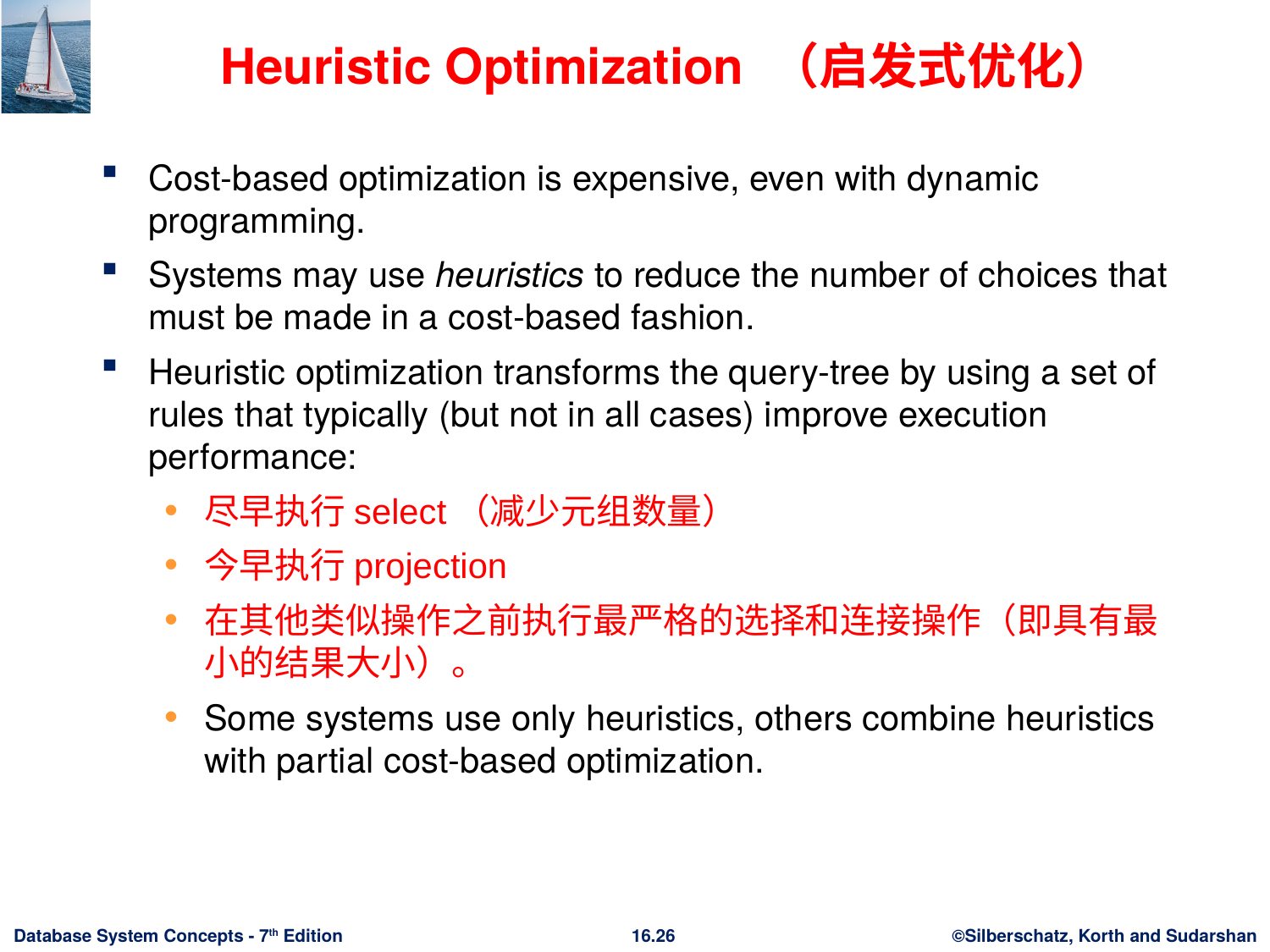

# Heuristic Optimization （启发式优化）
Cost-based optimization is expensive, even with dynamic programming.
Systems may use heuristics to reduce the number of choices that must be made in a cost-based fashion.
Heuristic optimization transforms the query-tree by using a set of rules that typically (but not in all cases) improve execution performance:
尽早执行select（减少元组数量）
今早执行projection
在其他类似操作之前执行最严格的选择和连接操作（即具有最小的结果大小）。
Some systems use only heuristics, others combine heuristics with partial cost-based optimization.